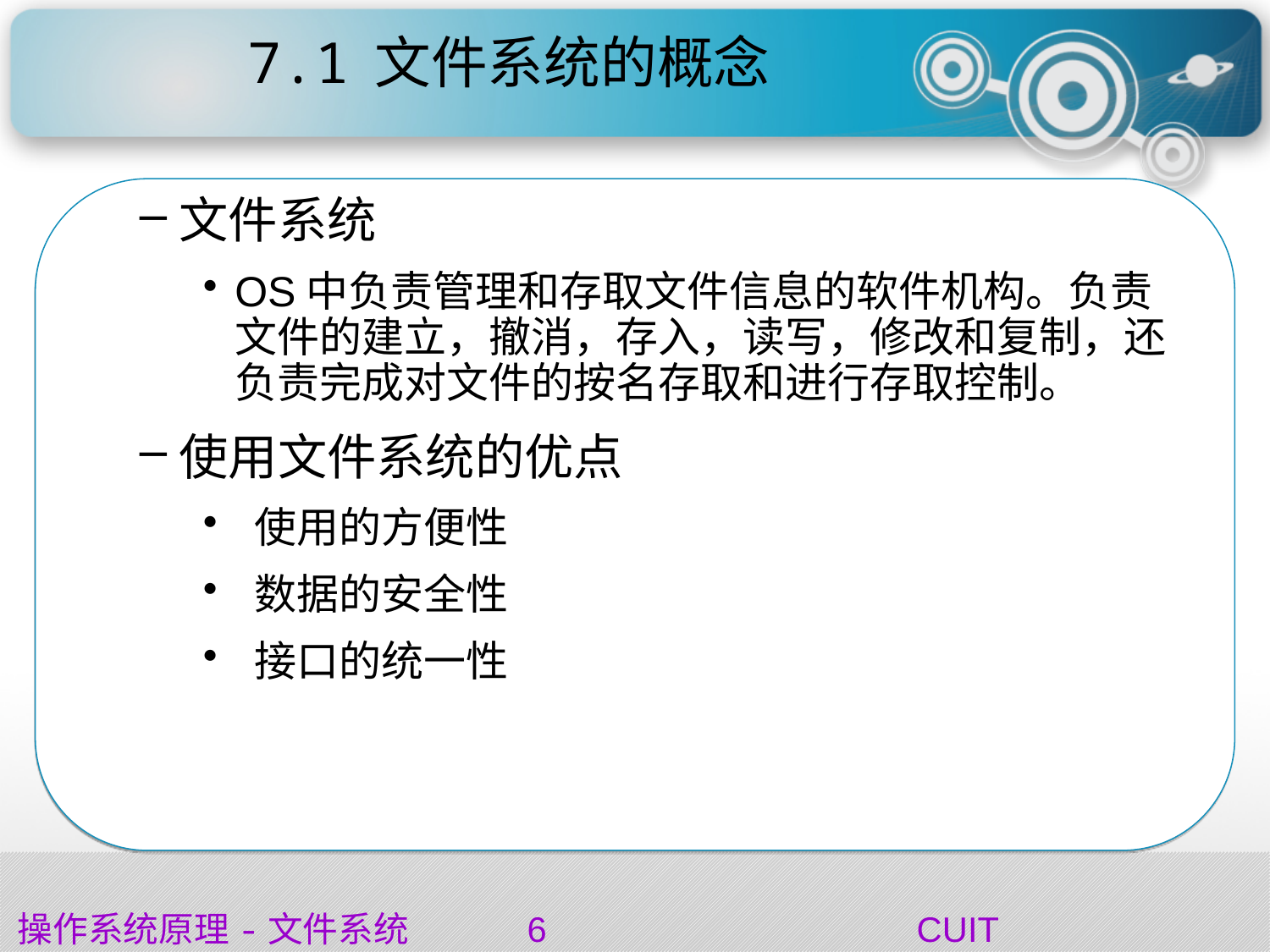

# 7.1	文件系统的概念
文件系统
OS中负责管理和存取文件信息的软件机构。负责文件的建立，撤消，存入，读写，修改和复制，还负责完成对文件的按名存取和进行存取控制。
使用文件系统的优点
 使用的方便性
 数据的安全性
 接口的统一性